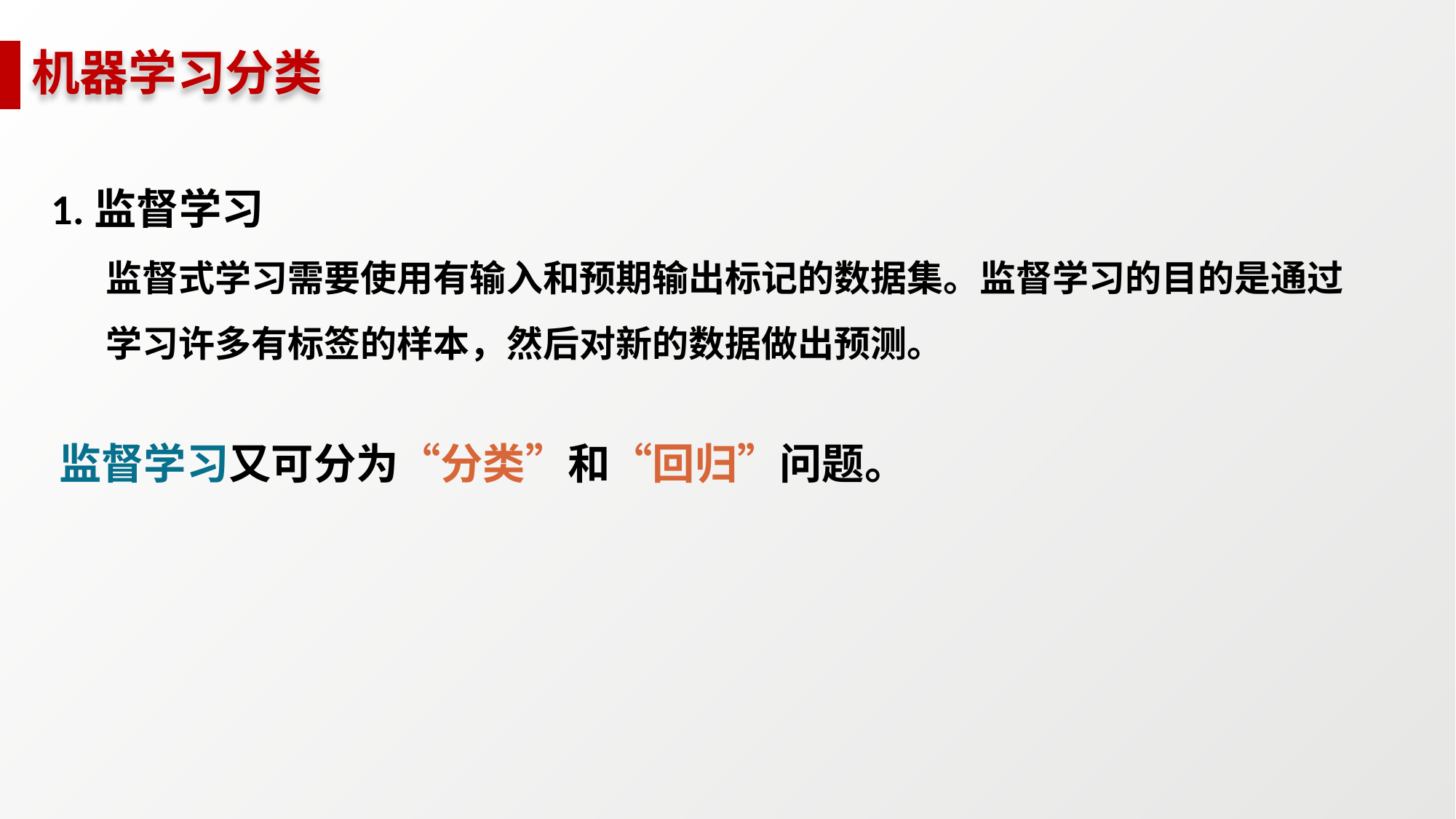

# 机器学习分类
1.监督学习
监督式学习需要使用有输入和预期输出标记的数据集。监督学习的目的是通过学习许多有标签的样本，然后对新的数据做出预测。
监督学习又可分为“分类”和“回归”问题。